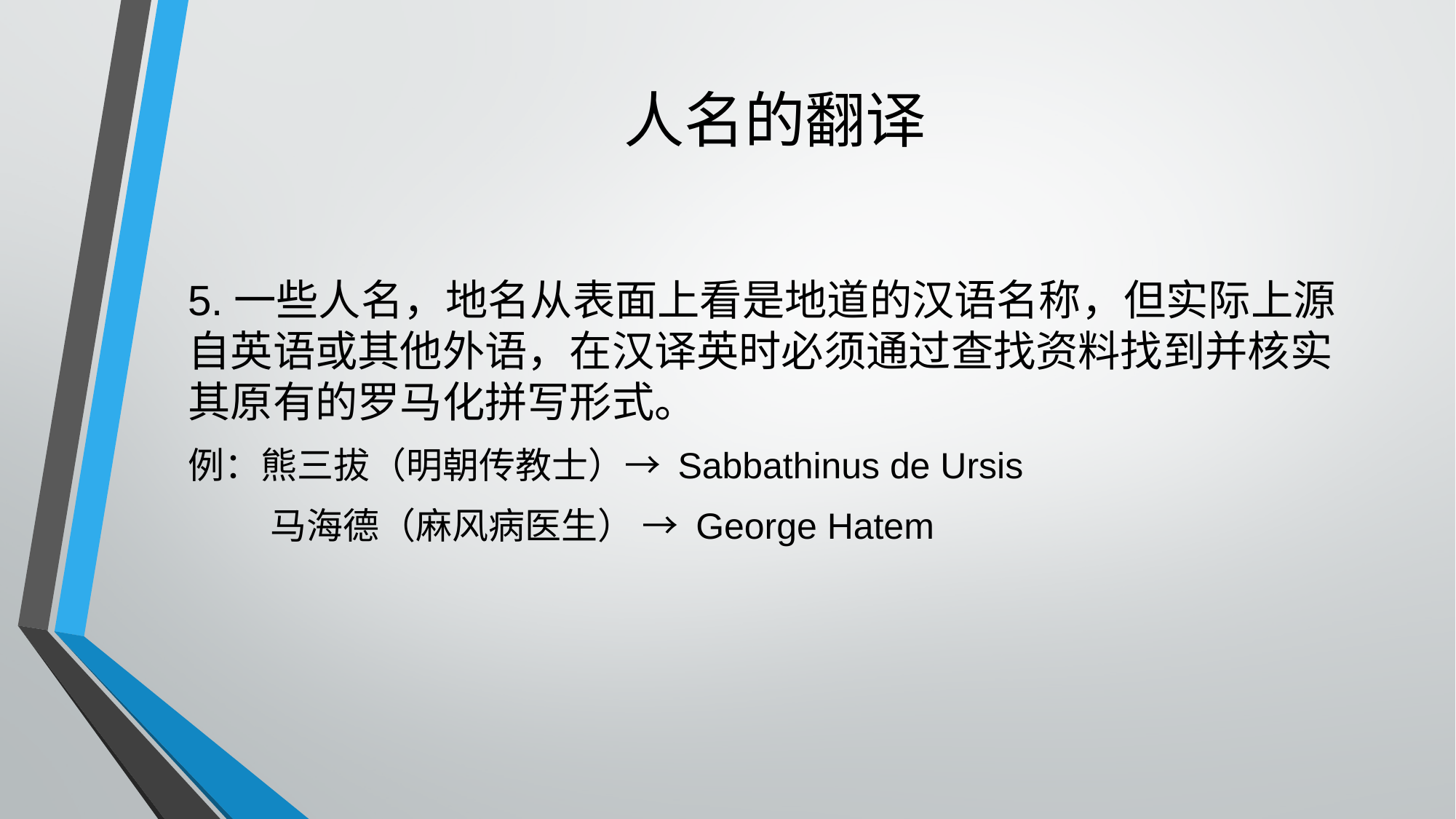

# 人名的翻译
5.一些人名，地名从表面上看是地道的汉语名称，但实际上源自英语或其他外语，在汉译英时必须通过查找资料找到并核实其原有的罗马化拼写形式。
例：熊三拔（明朝传教士）→ Sabbathinus de Ursis
         马海德（麻风病医生） → George Hatem